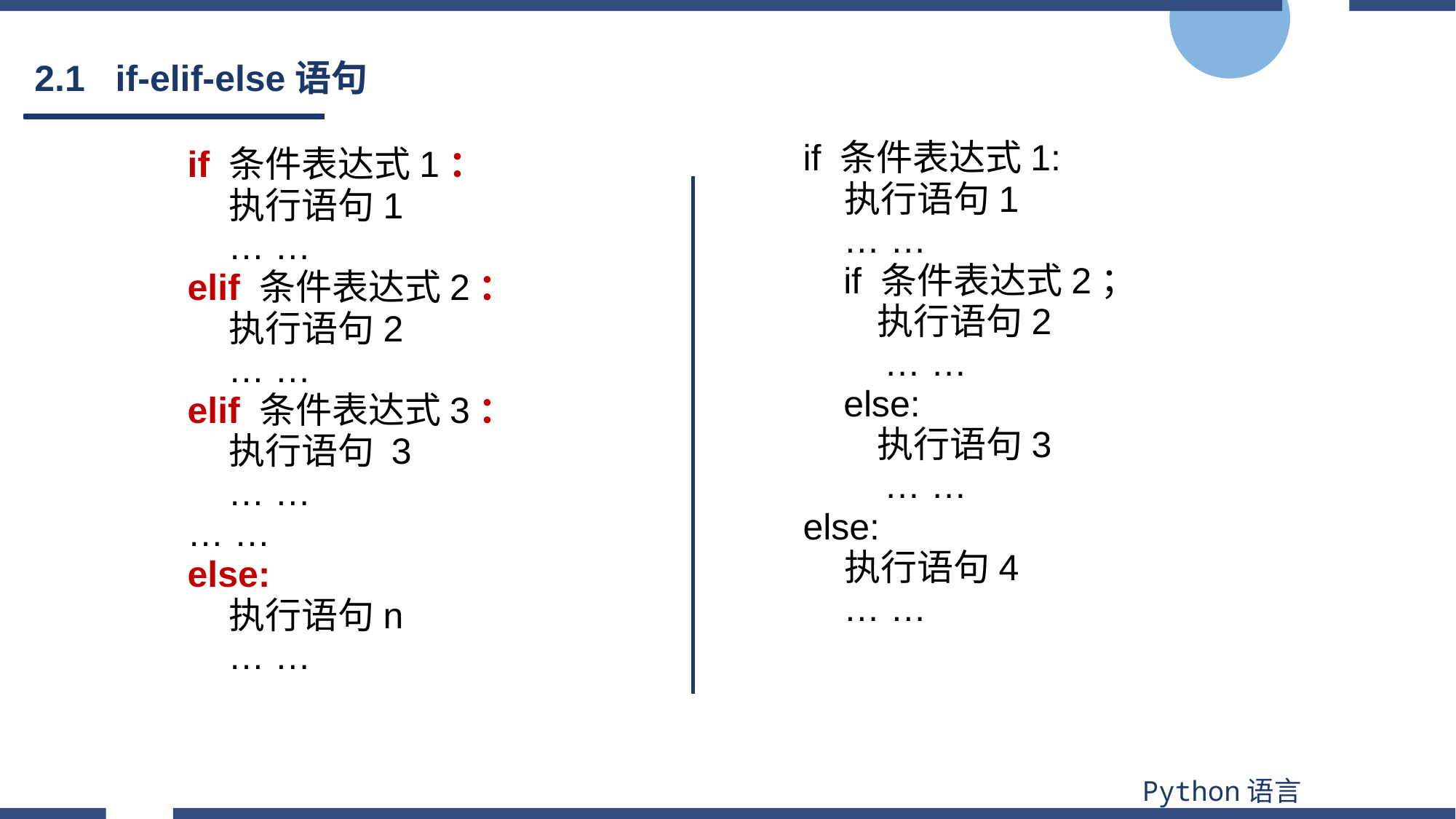

# 2.1   if-elif-else语句
if 条件表达式1:
    执行语句1
    … …
    if 条件表达式2；
        执行语句2
        … …
    else:
        执行语句3
        … …
else:
    执行语句4
    … …
if 条件表达式1：
    执行语句1
    … …
elif 条件表达式2：
    执行语句2
    … …
elif 条件表达式3：
    执行语句 3
    … …
… …
else:
    执行语句n
    … …